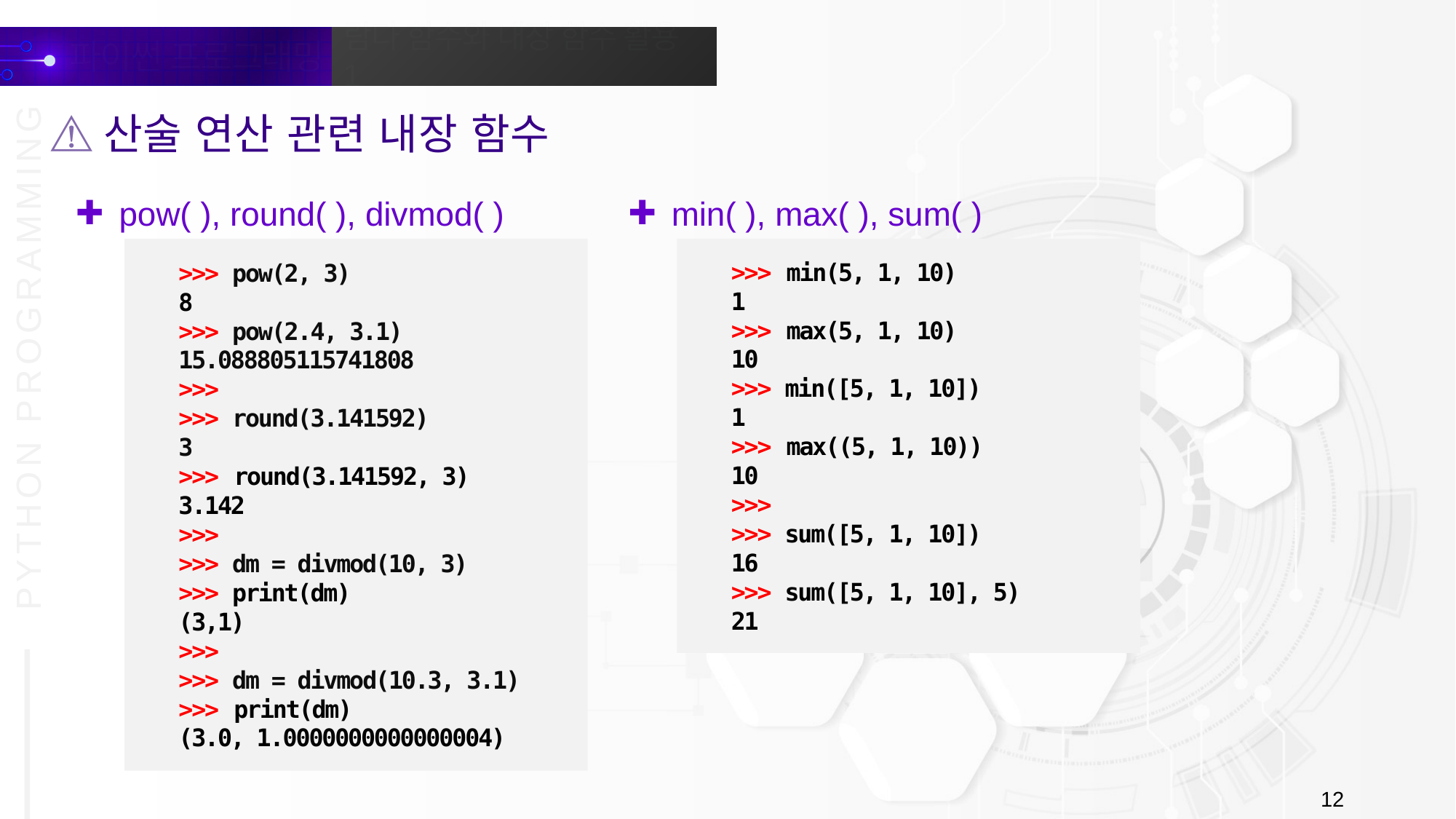

산술 연산 관련 내장 함수
pow( ), round( ), divmod( )
min( ), max( ), sum( )
>>> pow(2, 3)
8
>>> pow(2.4, 3.1)
15.088805115741808
>>>
>>> round(3.141592)
3
>>> round(3.141592, 3)
3.142
>>>
>>> dm = divmod(10, 3)
>>> print(dm)
(3,1)
>>>
>>> dm = divmod(10.3, 3.1)
>>> print(dm)
(3.0, 1.0000000000000004)
>>> min(5, 1, 10)
1
>>> max(5, 1, 10)
10
>>> min([5, 1, 10])
1
>>> max((5, 1, 10))
10
>>>
>>> sum([5, 1, 10])
16
>>> sum([5, 1, 10], 5)
21
12